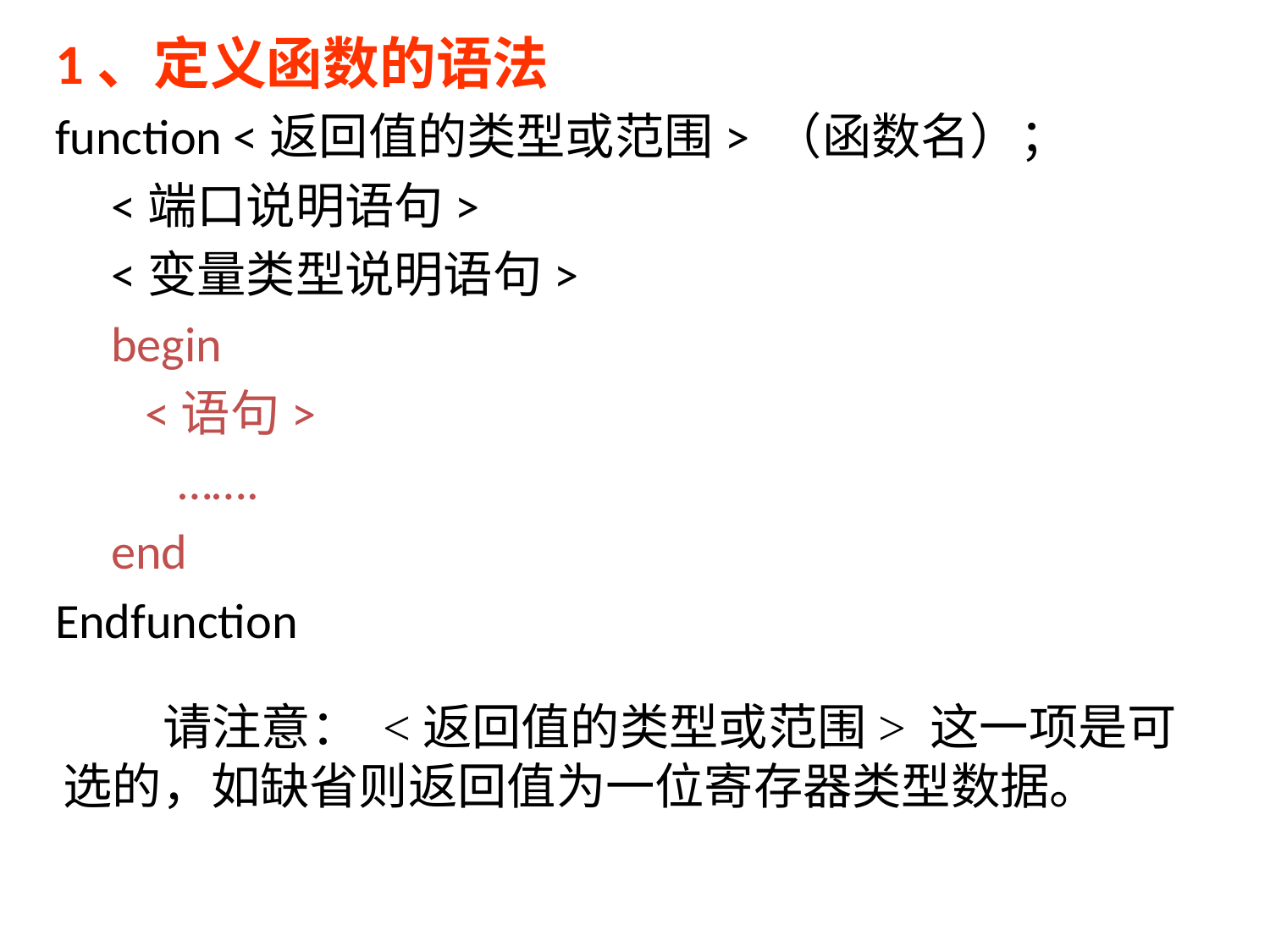

1、定义函数的语法
function <返回值的类型或范围> （函数名）；
     <端口说明语句>
     <变量类型说明语句>
     begin
        <语句>
           …….
     end
Endfunction
        请注意： <返回值的类型或范围> 这一项是可选的，如缺省则返回值为一位寄存器类型数据。